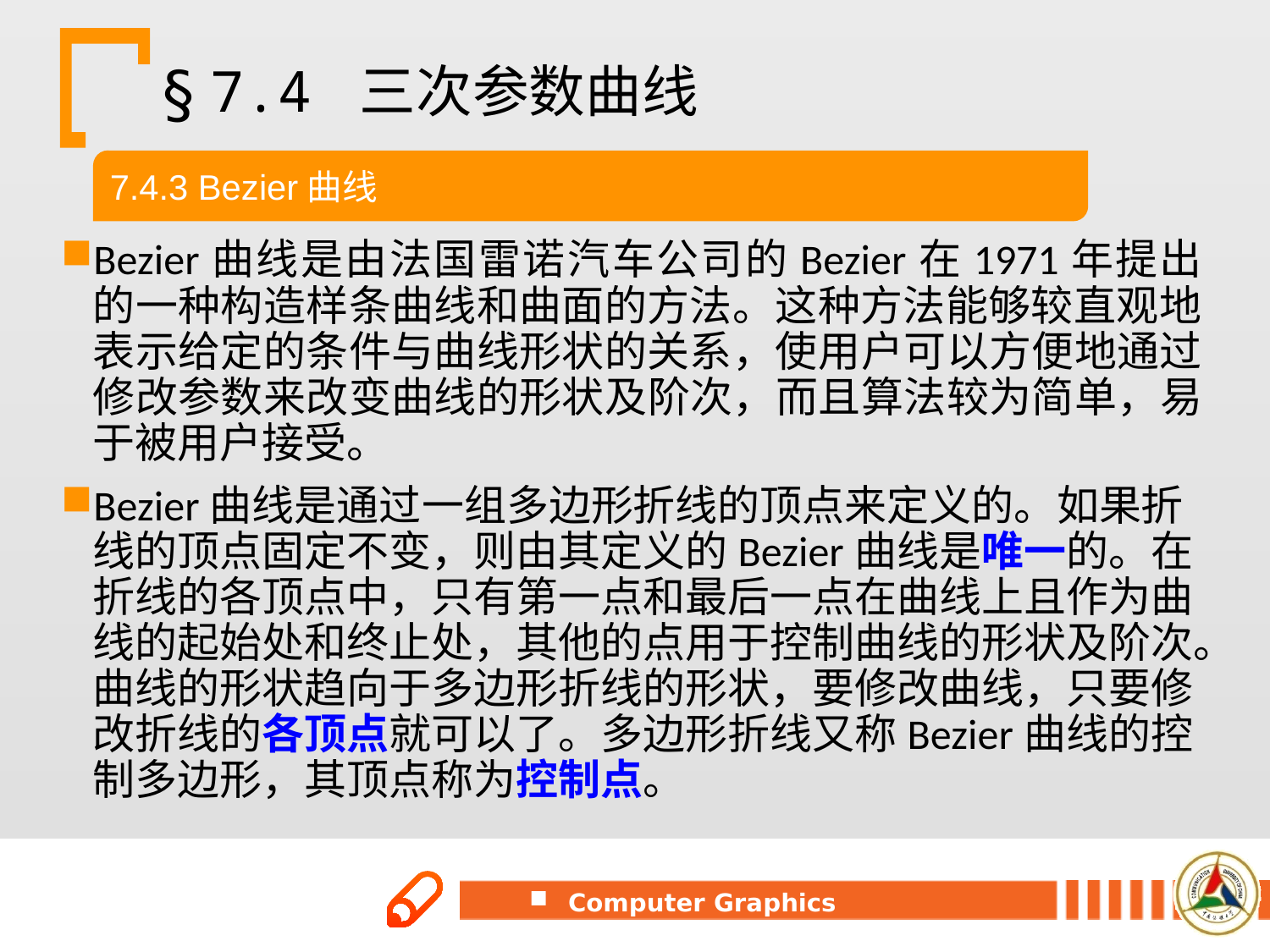

# § 7.4 三次参数曲线
7.4.3 Bezier曲线
Bezier曲线是由法国雷诺汽车公司的Bezier在1971年提出的一种构造样条曲线和曲面的方法。这种方法能够较直观地表示给定的条件与曲线形状的关系，使用户可以方便地通过修改参数来改变曲线的形状及阶次，而且算法较为简单，易于被用户接受。
Bezier曲线是通过一组多边形折线的顶点来定义的。如果折线的顶点固定不变，则由其定义的Bezier曲线是唯一的。在折线的各顶点中，只有第一点和最后一点在曲线上且作为曲线的起始处和终止处，其他的点用于控制曲线的形状及阶次。曲线的形状趋向于多边形折线的形状，要修改曲线，只要修改折线的各顶点就可以了。多边形折线又称Bezier曲线的控制多边形，其顶点称为控制点。